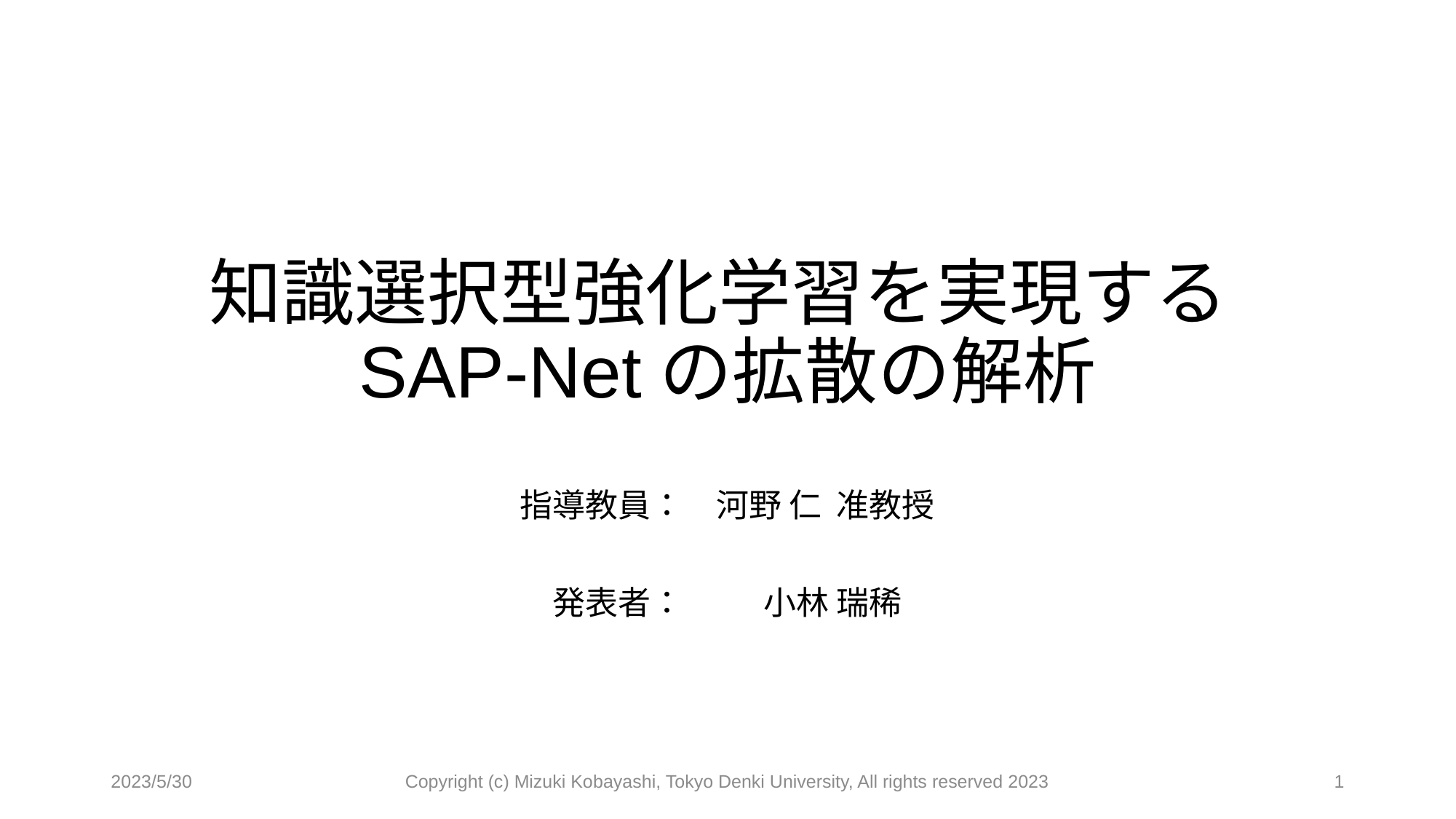

# 知識選択型強化学習を実現するSAP-Netの拡散の解析

指導教員：	河野 仁  准教授

発表者：	  小林 瑞稀
2023/5/30
1
Copyright (c) Mizuki Kobayashi, Tokyo Denki University, All rights reserved 2023